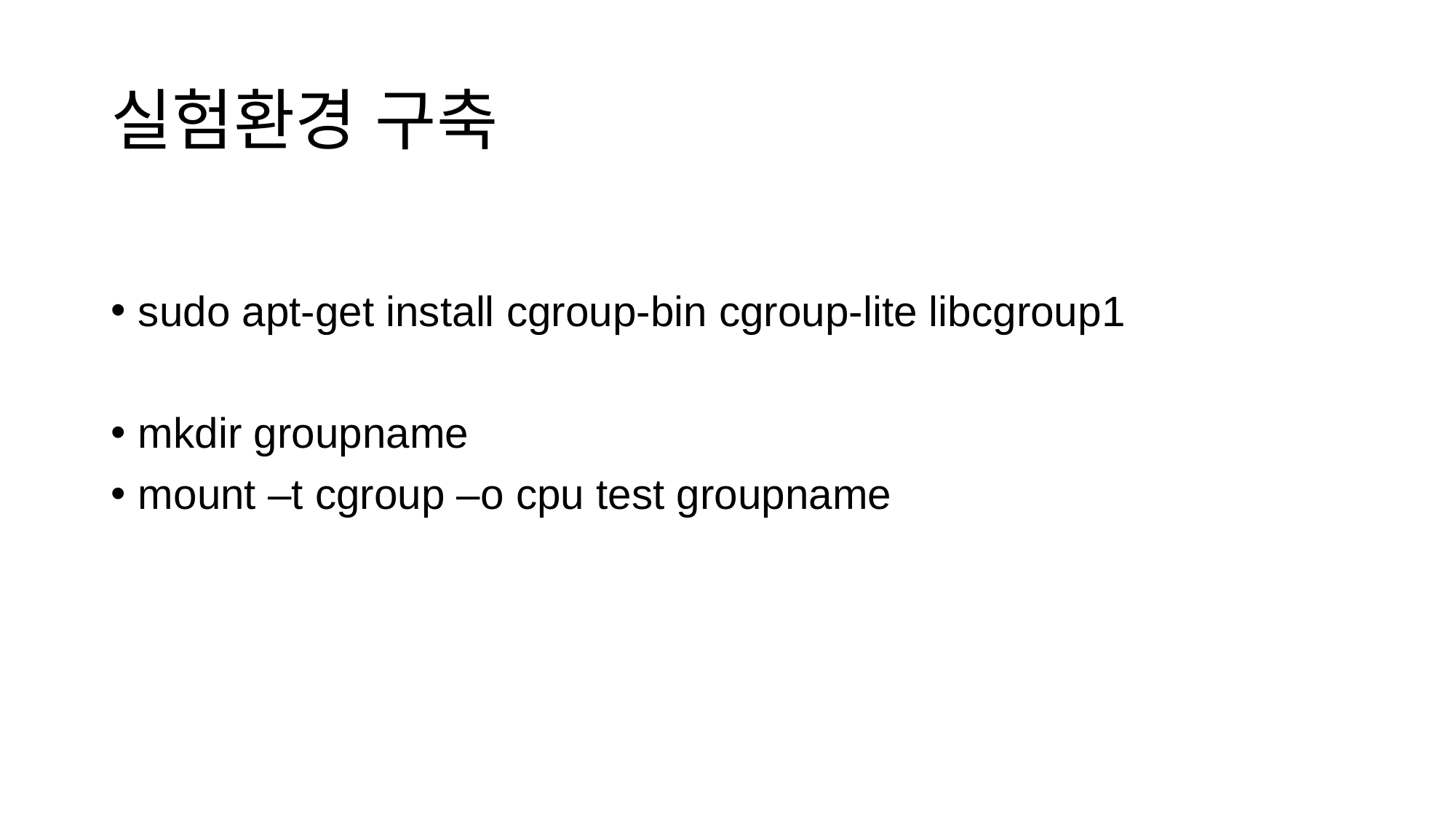

# 실험환경 구축

sudo apt-get install cgroup-bin cgroup-lite libcgroup1

mkdir groupname
mount –t cgroup –o cpu test groupname